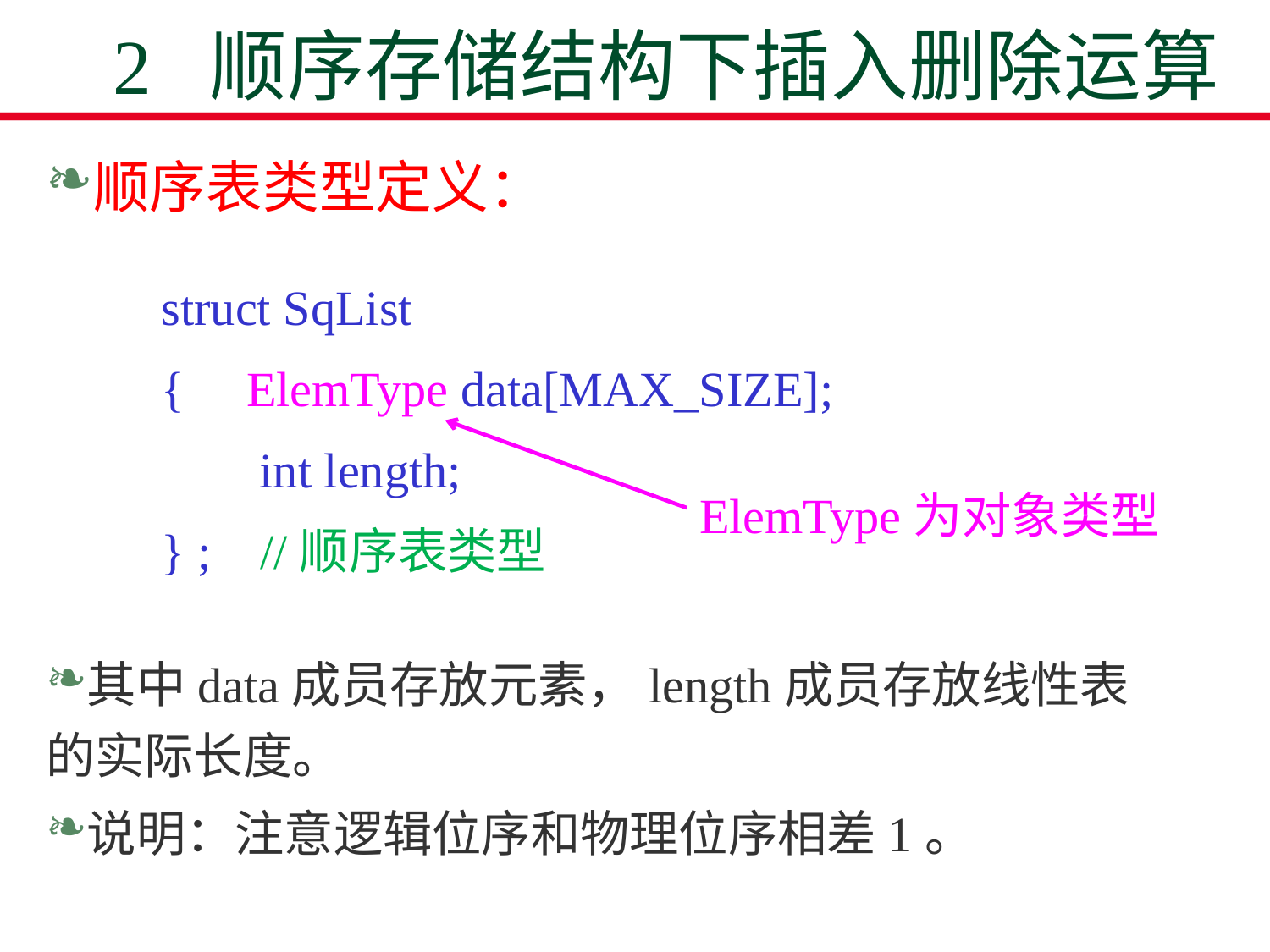

# 2  顺序存储结构下插入删除运算

顺序表类型定义：
struct SqList
{     ElemType data[MAX_SIZE];
        int length;
} ;    //顺序表类型
ElemType为对象类型
其中data成员存放元素，length成员存放线性表的实际长度。
说明：注意逻辑位序和物理位序相差1。